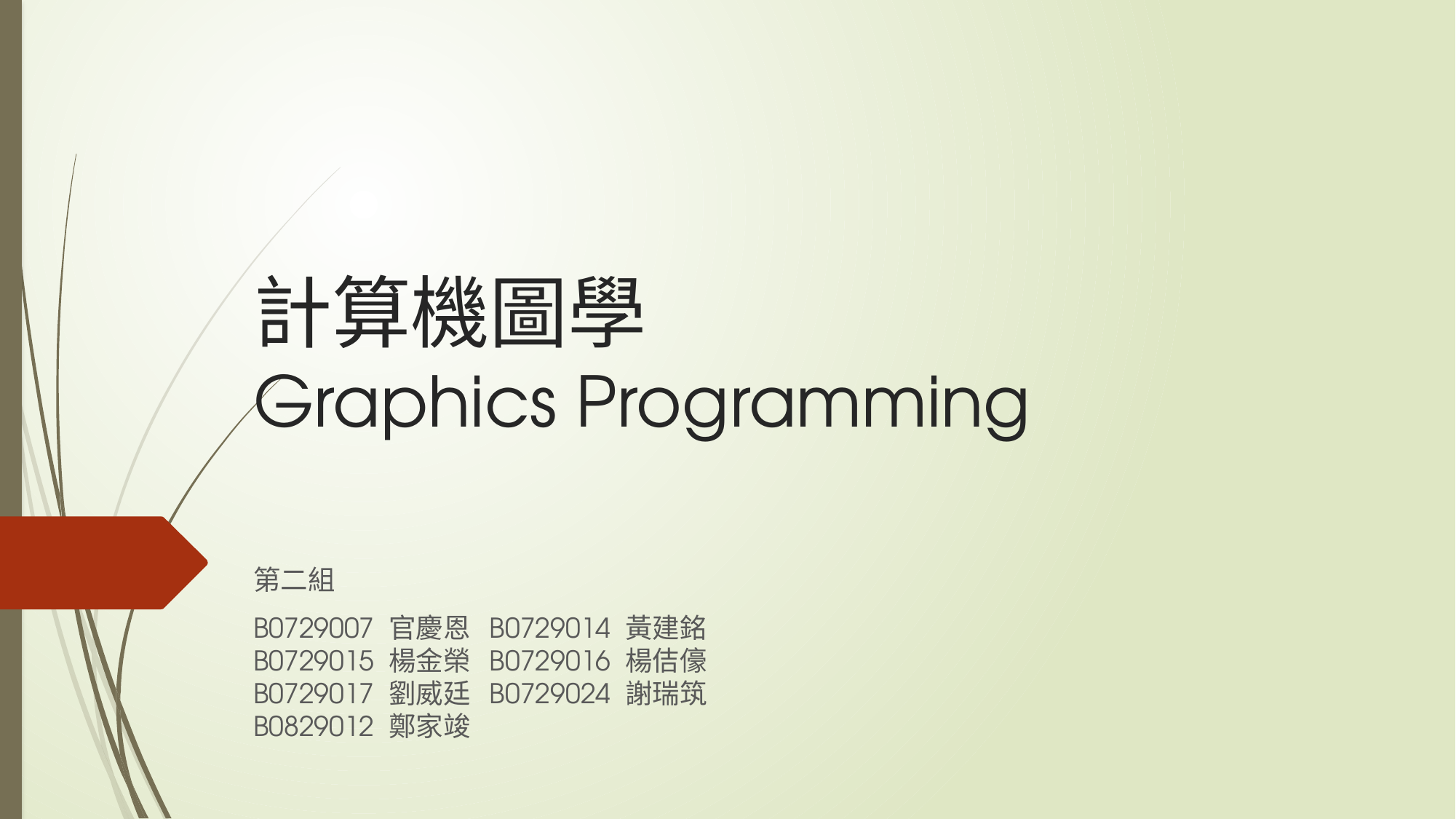

# 計算機圖學 Graphics Programming
第二組
B0729007 官慶恩  B0729014 黃建銘 B0729015 楊金榮  B0729016 楊佶儫 B0729017 劉威廷  B0729024 謝瑞筑 B0829012 鄭家竣